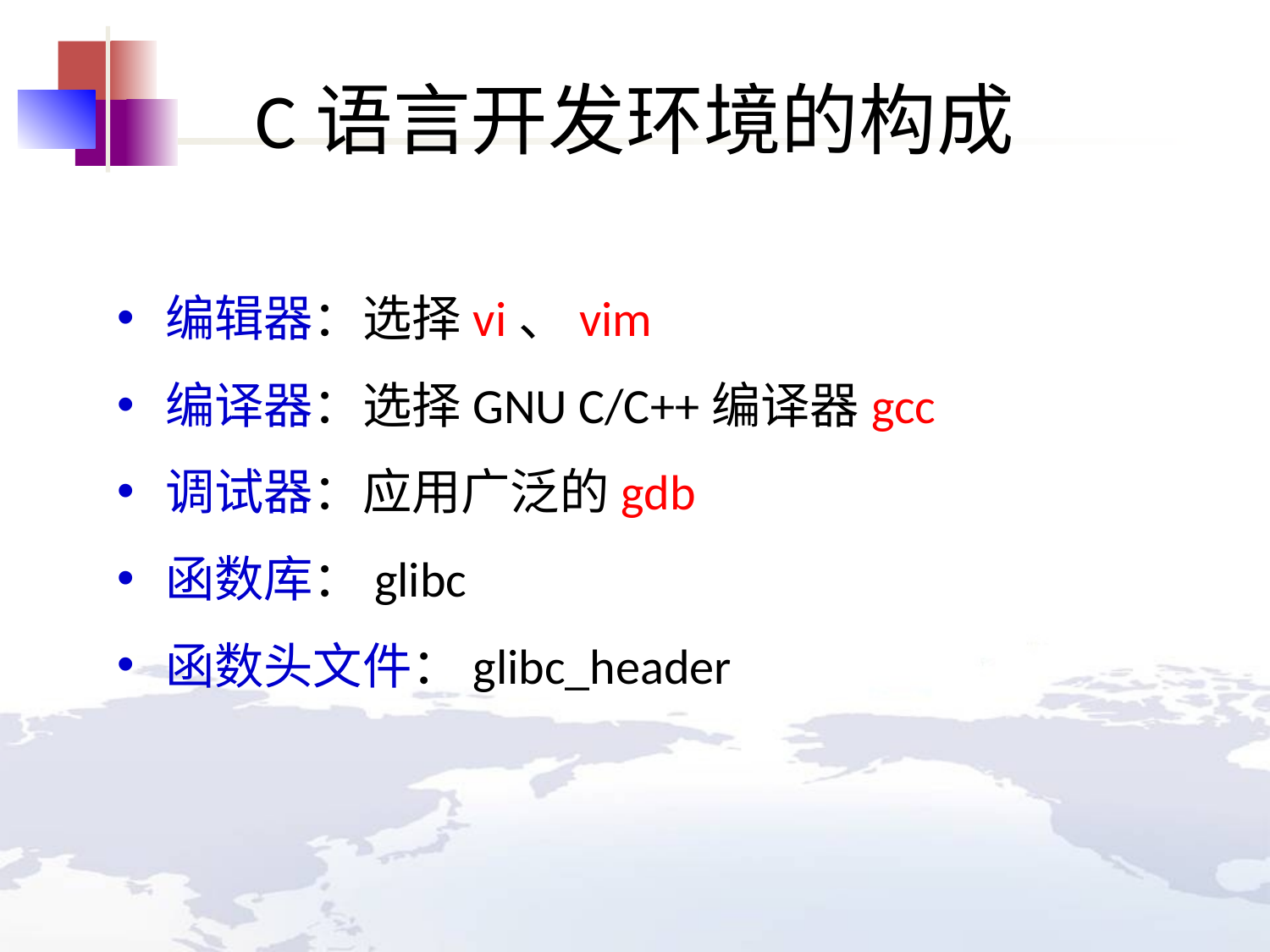

# C语言开发环境的构成
编辑器：选择vi、vim
编译器：选择GNU C/C++编译器gcc
调试器：应用广泛的gdb
函数库：glibc
函数头文件：glibc_header